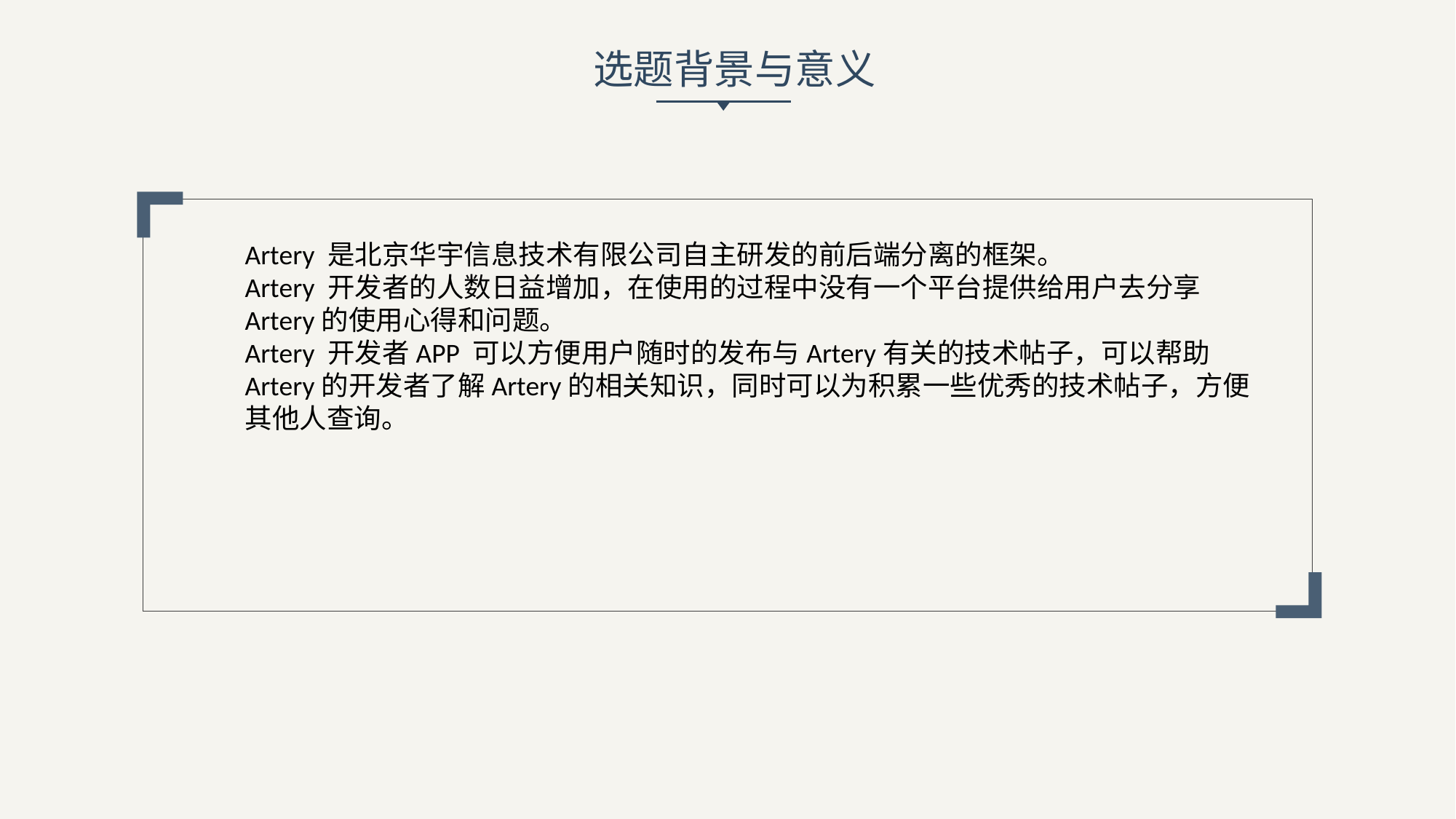

选题背景与意义

Artery 是北京华宇信息技术有限公司自主研发的前后端分离的框架。
Artery 开发者的人数日益增加，在使用的过程中没有一个平台提供给用户去分享Artery的使用心得和问题。
Artery 开发者APP 可以方便用户随时的发布与Artery有关的技术帖子，可以帮助Artery的开发者了解Artery的相关知识，同时可以为积累一些优秀的技术帖子，方便其他人查询。

延迟符号